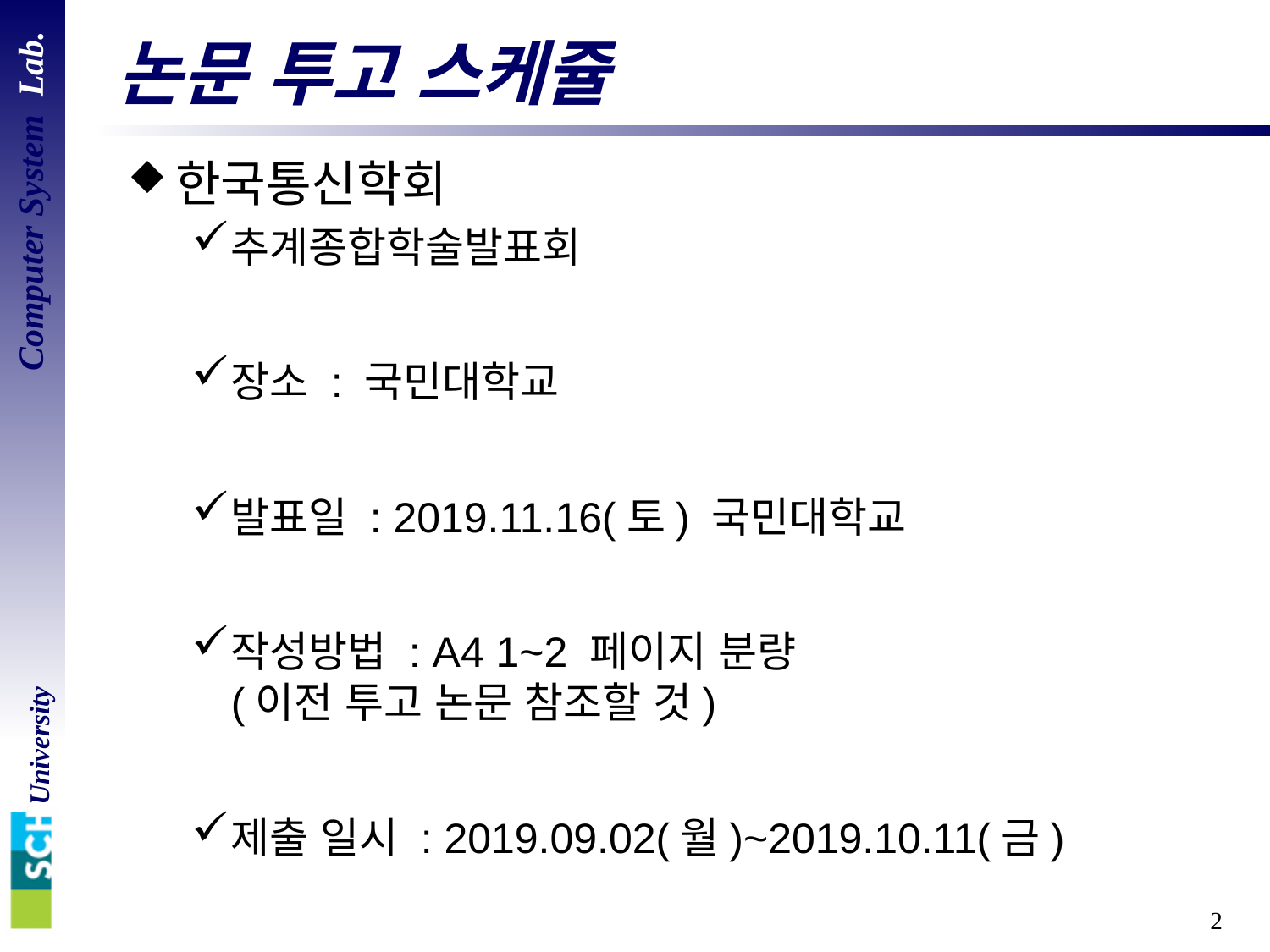

# 논문 투고 스케쥴
한국통신학회
추계종합학술발표회

장소 : 국민대학교

발표일 : 2019.11.16(토) 국민대학교

작성방법 : A4 1~2 페이지 분량
(이전 투고 논문 참조할 것)

제출 일시 : 2019.09.02(월)~2019.10.11(금)